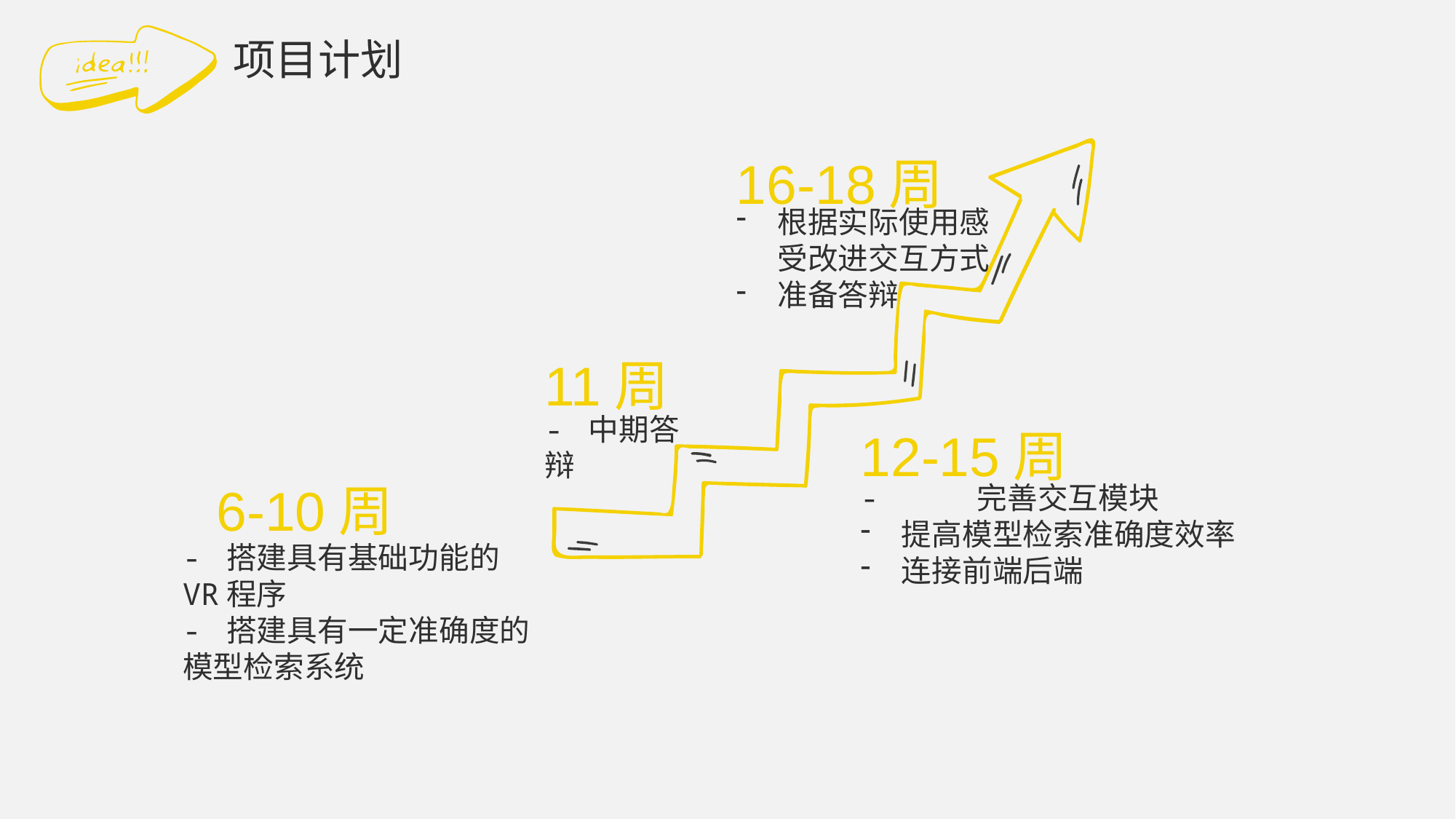

项目计划

16-18周
根据实际使用感受改进交互方式
准备答辩
11周
- 中期答辩
12-15周
-     完善交互模块
提高模型检索准确度效率
连接前端后端

6-10周
- 搭建具有基础功能的VR程序
- 搭建具有一定准确度的模型检索系统